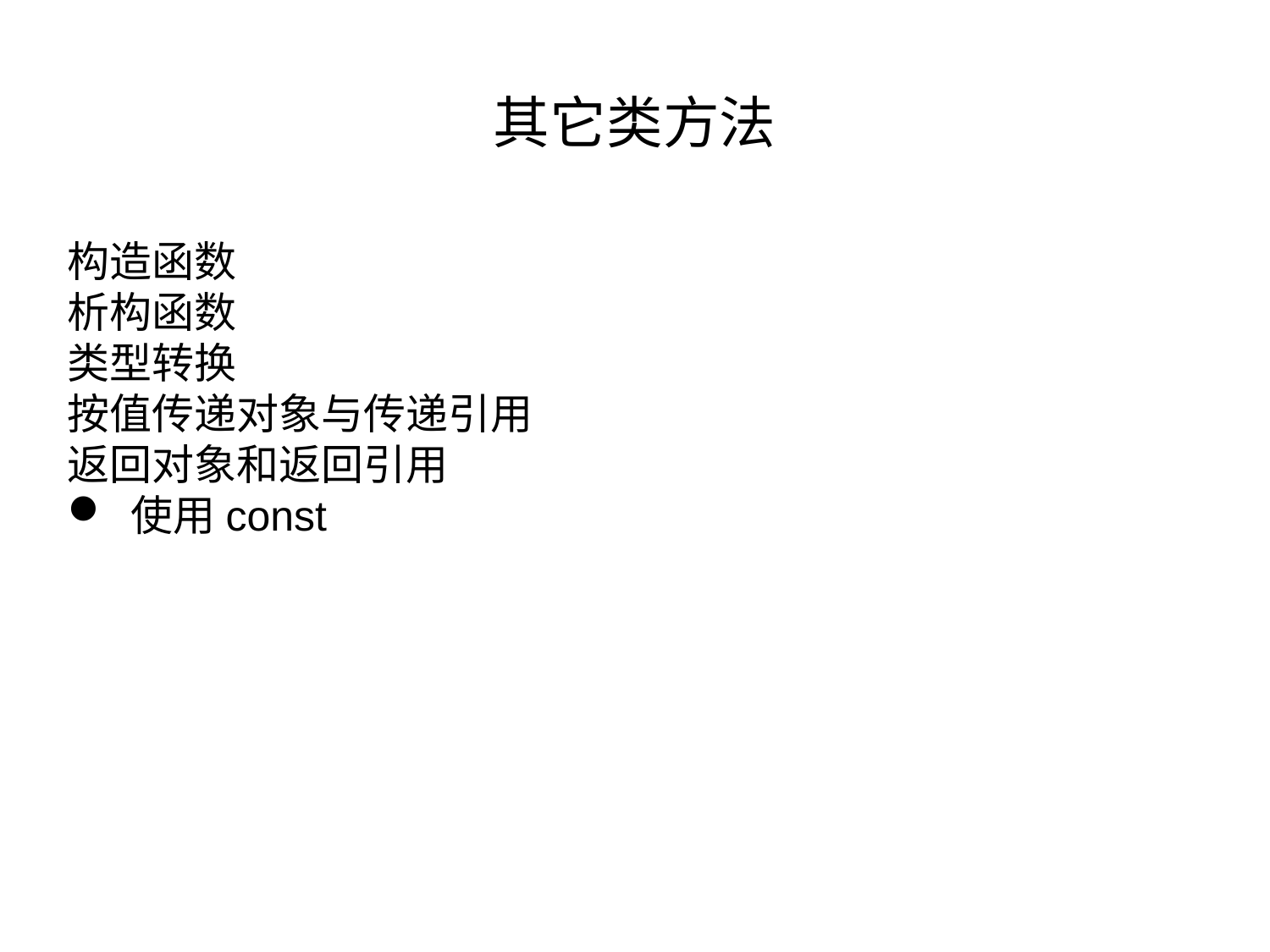

其它类方法
构造函数
析构函数
类型转换
按值传递对象与传递引用
返回对象和返回引用
使用const